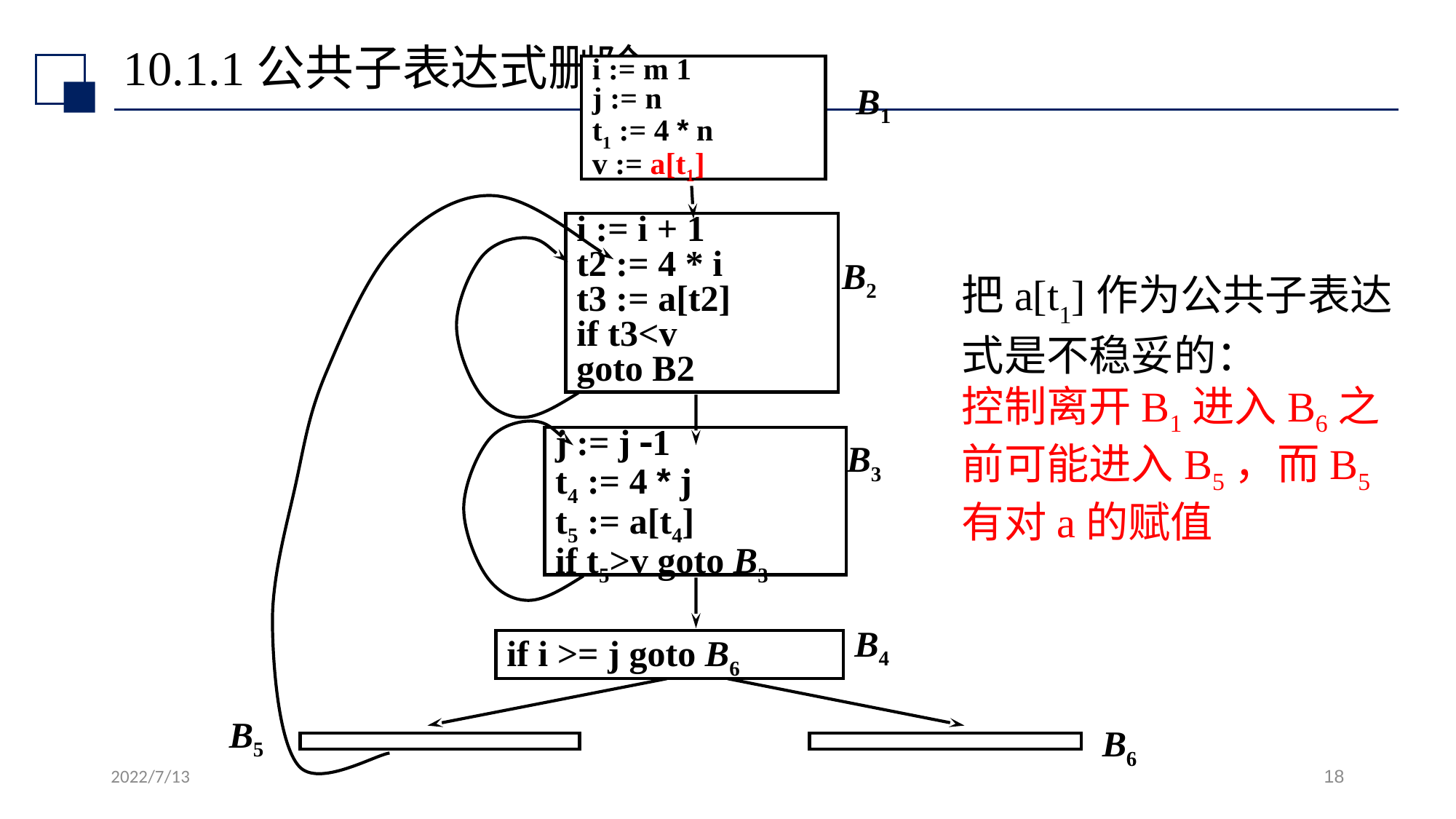

# 10.1.1公共子表达式删除
i := m 1
j := n
t1 := 4 * n
v := a[t1]
B1

i := i + 1
t2 := 4 * i
t3 := a[t2]
if t3<v
goto B2

B2
把a[t1]作为公共子表达式是不稳妥的：
控制离开B1进入B6之前可能进入B5，而B5有对a的赋值

j := j −1
t4 := 4 * j
t5 := a[t4]
if t5>v goto B3
B3

B4
if i >= j goto B6

B5
B6

2022/7/13
18